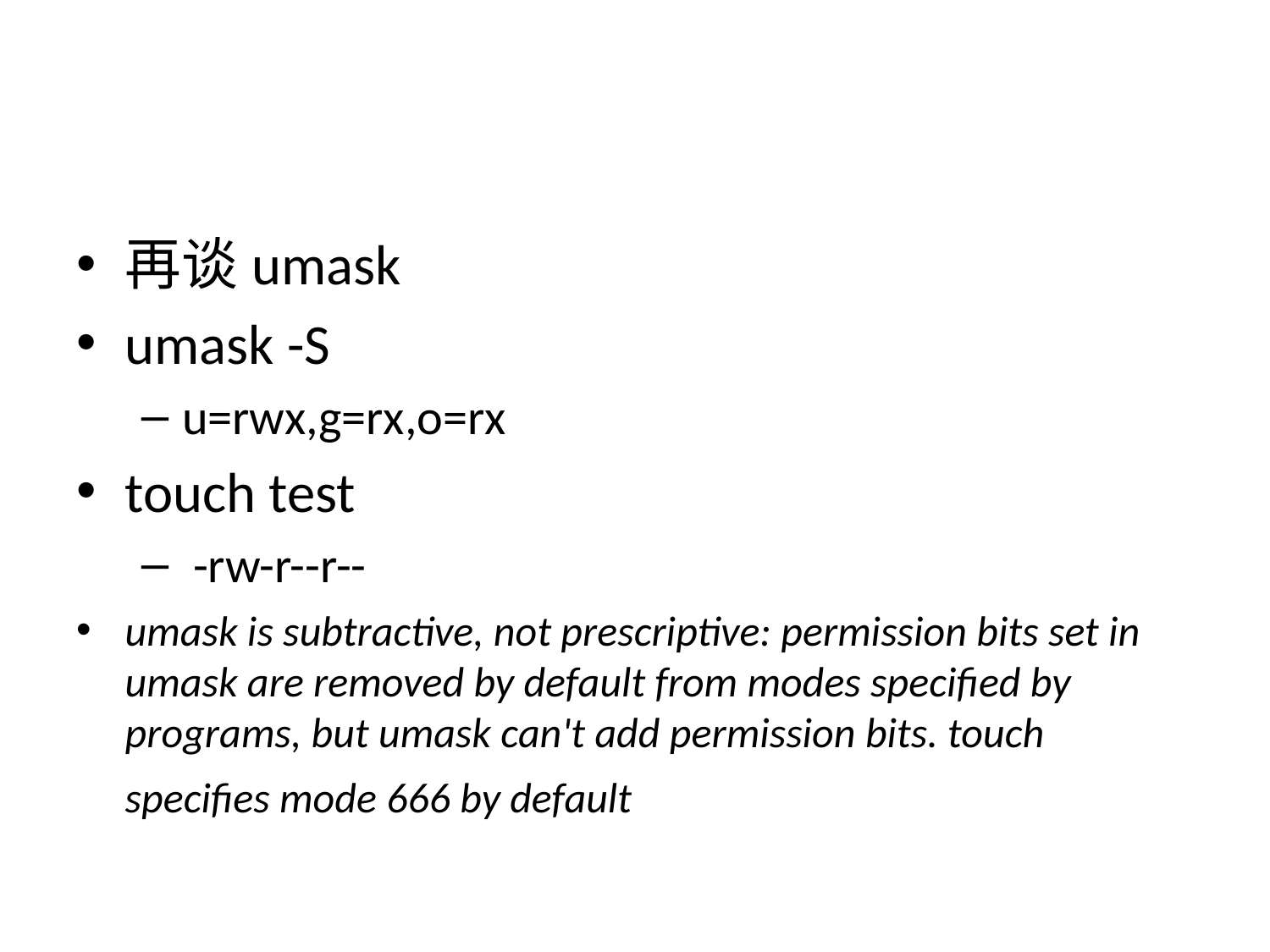

#
再谈umask
umask -S
u=rwx,g=rx,o=rx
touch test
 -rw-r--r--
umask is subtractive, not prescriptive: permission bits set in umask are removed by default from modes specified by programs, but umask can't add permission bits. touch specifies mode 666 by default